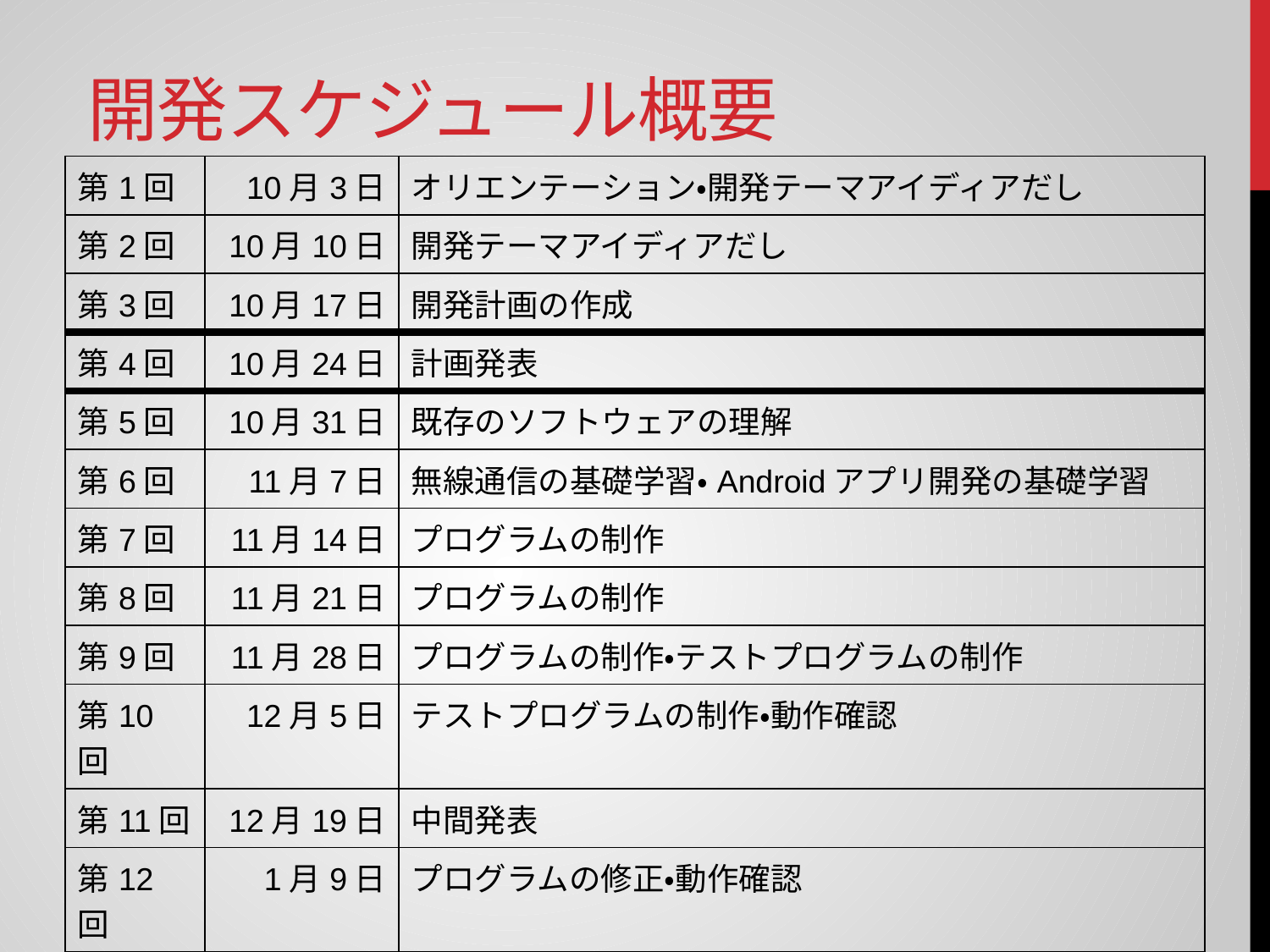

# 開発スケジュール概要
| 第1回 | 10月3日 | オリエンテーション・開発テーマアイディアだし |
| --- | --- | --- |
| 第2回 | 10月10日 | 開発テーマアイディアだし |
| 第3回 | 10月17日 | 開発計画の作成 |
| 第4回 | 10月24日 | 計画発表 |
| 第5回 | 10月31日 | 既存のソフトウェアの理解 |
| 第6回 | 11月7日 | 無線通信の基礎学習・Androidアプリ開発の基礎学習 |
| 第7回 | 11月14日 | プログラムの制作 |
| 第8回 | 11月21日 | プログラムの制作 |
| 第9回 | 11月28日 | プログラムの制作・テストプログラムの制作 |
| 第10回 | 12月5日 | テストプログラムの制作・動作確認 |
| 第11回 | 12月19日 | 中間発表 |
| 第12回 | 1月9日 | プログラムの修正・動作確認 |
| 第13回 | 1月16日 | 実機を用いて動作確認 |
| 第14回 | 1月23日 | 実機を用いて動作確認 |
| 第15回 | 1月30日 | 最終発表 |